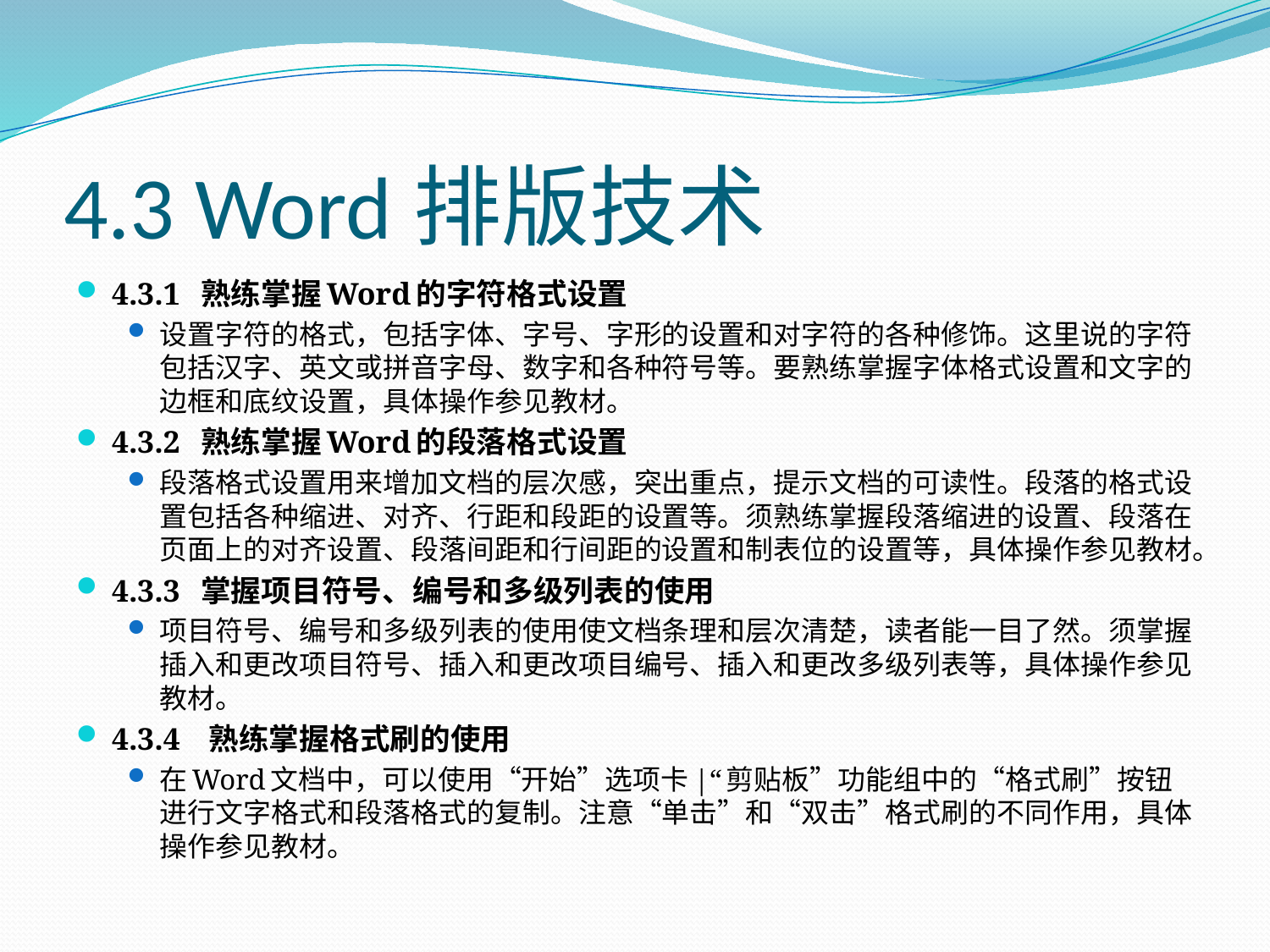

# 4.3 Word排版技术
4.3.1  熟练掌握Word的字符格式设置
设置字符的格式，包括字体、字号、字形的设置和对字符的各种修饰。这里说的字符包括汉字、英文或拼音字母、数字和各种符号等。要熟练掌握字体格式设置和文字的边框和底纹设置，具体操作参见教材。
4.3.2  熟练掌握Word的段落格式设置
段落格式设置用来增加文档的层次感，突出重点，提示文档的可读性。段落的格式设置包括各种缩进、对齐、行距和段距的设置等。须熟练掌握段落缩进的设置、段落在页面上的对齐设置、段落间距和行间距的设置和制表位的设置等，具体操作参见教材。
4.3.3  掌握项目符号、编号和多级列表的使用
项目符号、编号和多级列表的使用使文档条理和层次清楚，读者能一目了然。须掌握插入和更改项目符号、插入和更改项目编号、插入和更改多级列表等，具体操作参见教材。
4.3.4   熟练掌握格式刷的使用
在Word文档中，可以使用“开始”选项卡|“剪贴板”功能组中的“格式刷”按钮进行文字格式和段落格式的复制。注意“单击”和“双击”格式刷的不同作用，具体操作参见教材。